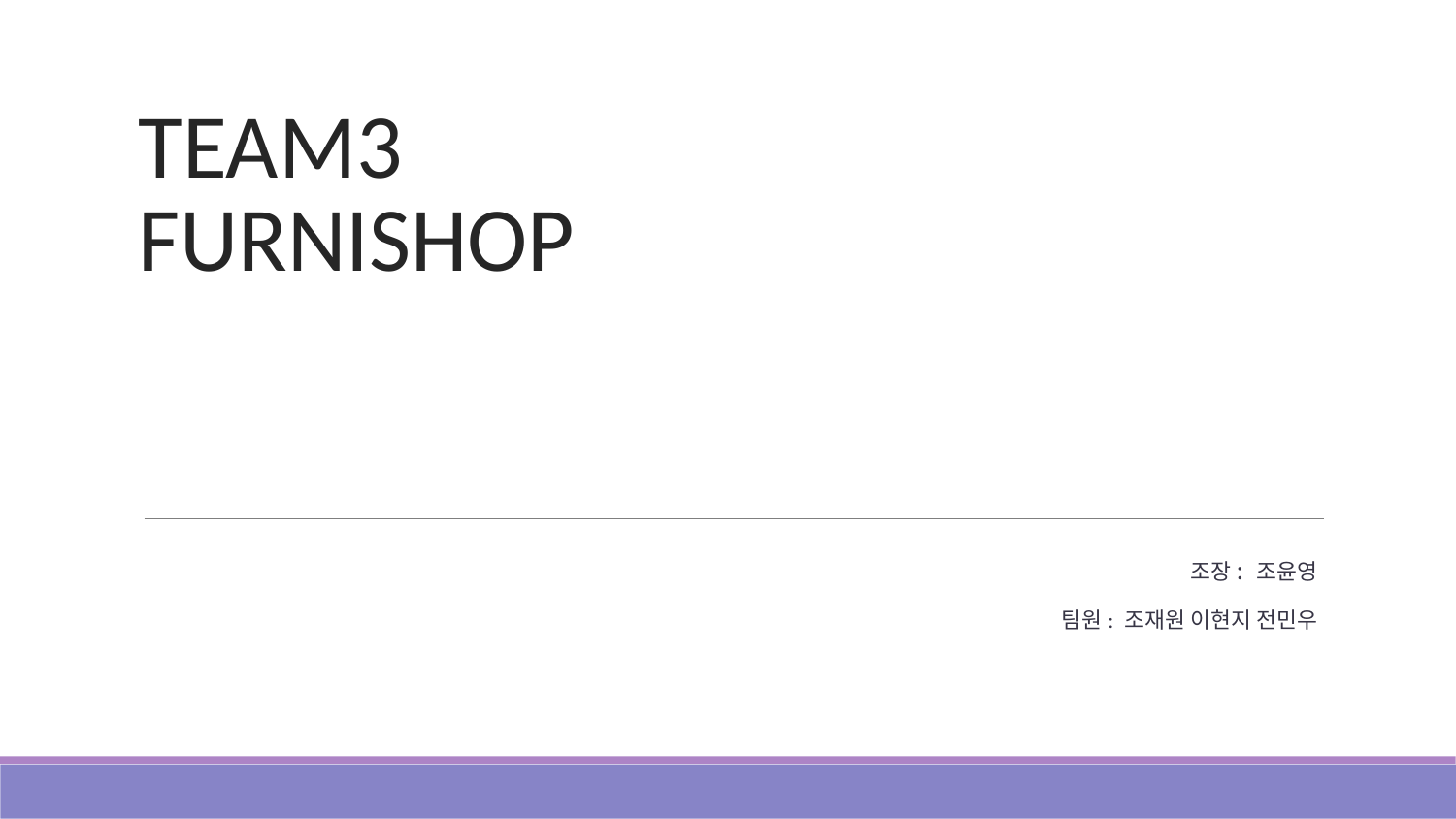

# TEAM3 FURNISHOP
									조장: 조윤영
								  팀원: 조재원 이현지 전민우